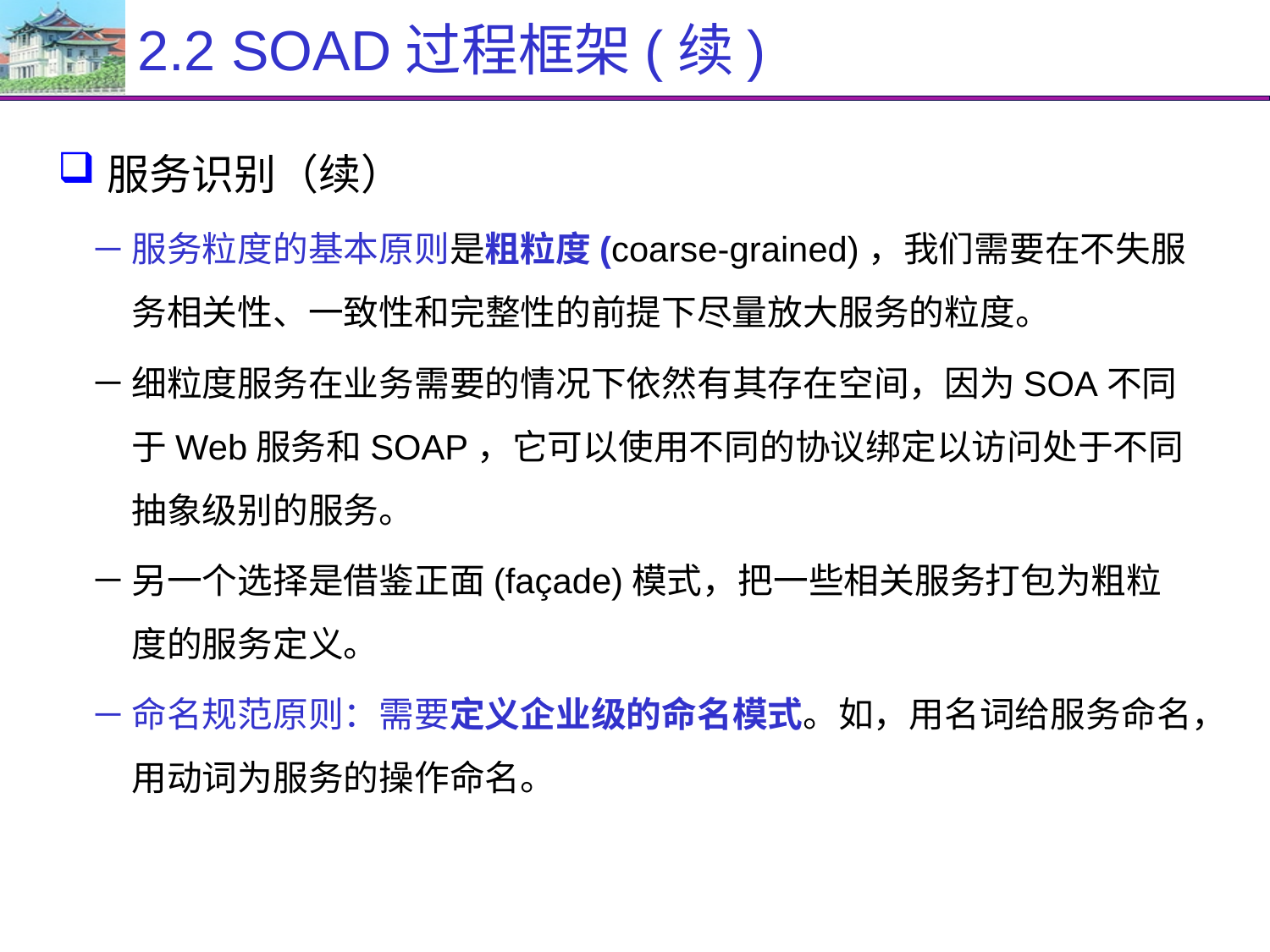

# 2.2 SOAD过程框架(续)
服务识别（续）
服务粒度的基本原则是粗粒度(coarse-grained)，我们需要在不失服务相关性、一致性和完整性的前提下尽量放大服务的粒度。
细粒度服务在业务需要的情况下依然有其存在空间，因为SOA不同于Web服务和SOAP，它可以使用不同的协议绑定以访问处于不同抽象级别的服务。
另一个选择是借鉴正面(façade)模式，把一些相关服务打包为粗粒度的服务定义。
命名规范原则：需要定义企业级的命名模式。如，用名词给服务命名，用动词为服务的操作命名。